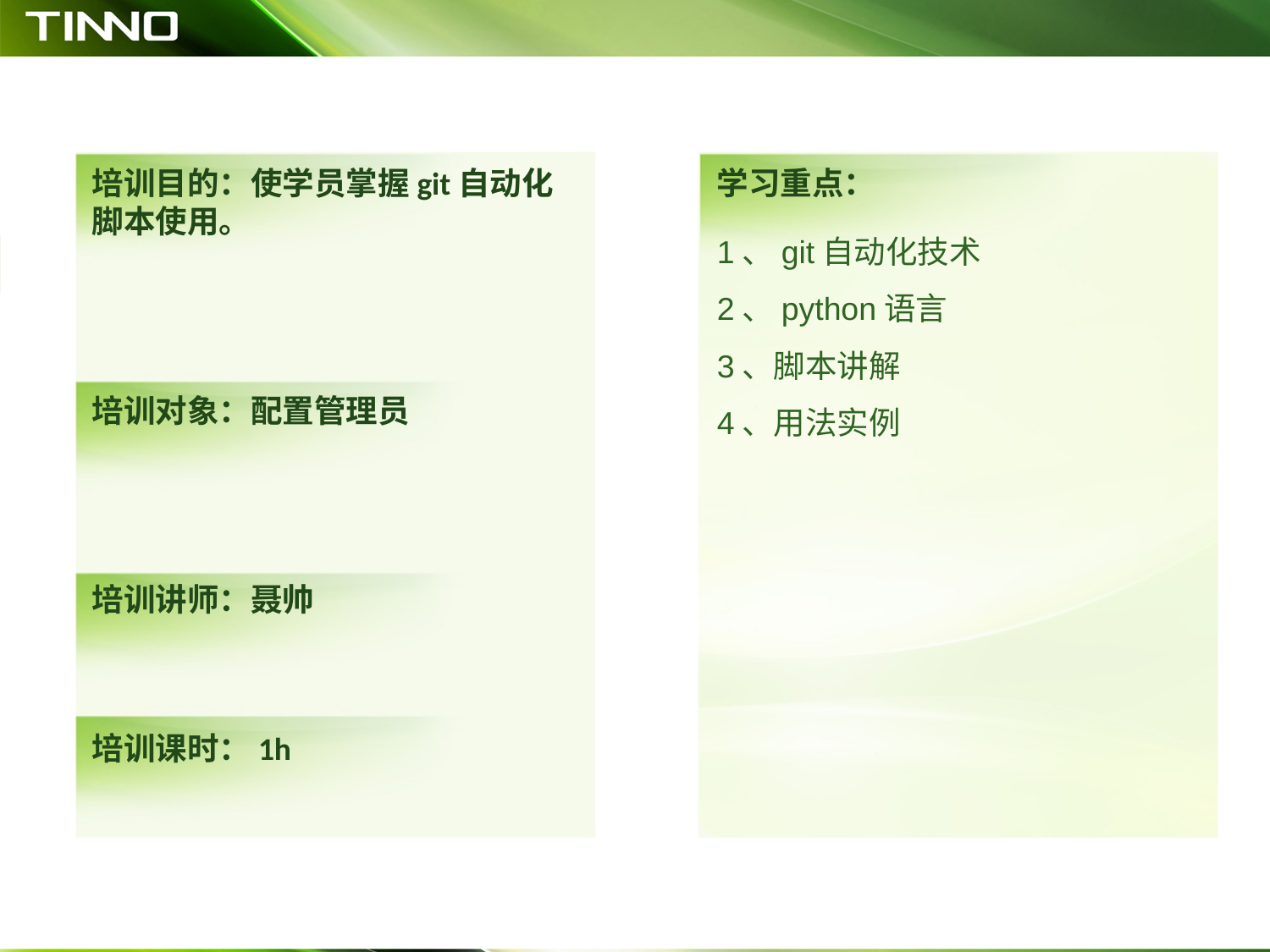

培训目的：使学员掌握git自动化脚本使用。

学习重点：
1、git自动化技术
2、python语言
3、脚本讲解
4、用法实例

培训对象：配置管理员

培训讲师：聂帅
培训课时：1h